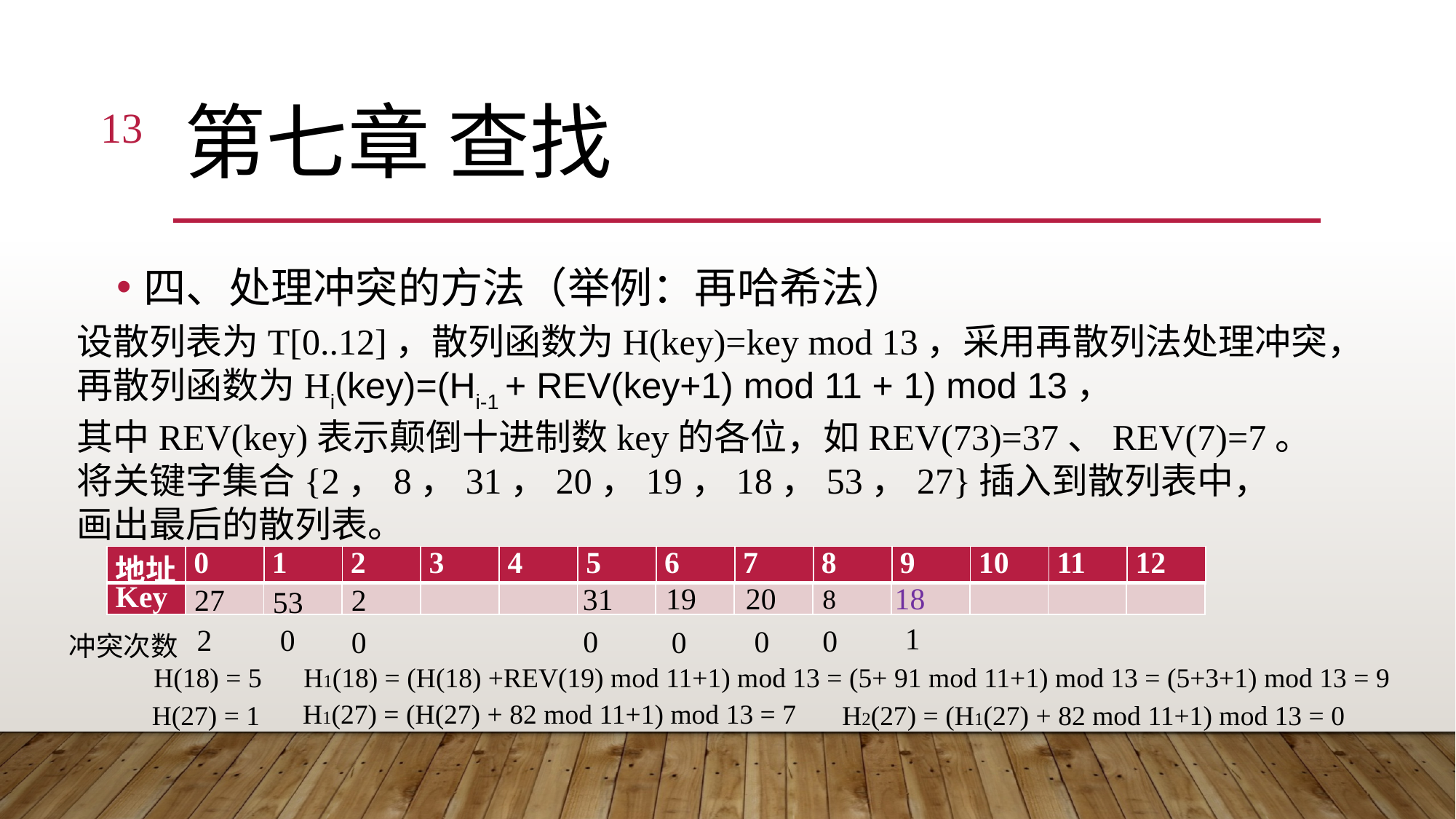

13
# 第七章 查找
四、处理冲突的方法（举例：再哈希法）
设散列表为T[0..12]，散列函数为H(key)=key mod 13，采用再散列法处理冲突，
再散列函数为Hi(key)=(Hi-1 + REV(key+1) mod 11 + 1) mod 13，
其中REV(key)表示颠倒十进制数key的各位，如REV(73)=37、REV(7)=7。
将关键字集合{2，8，31，20，19，18，53，27}插入到散列表中，
画出最后的散列表。
| 地址 | 0 | 1 | 2 | 3 | 4 | 5 | 6 | 7 | 8 | 9 | 10 | 11 | 12 |
| --- | --- | --- | --- | --- | --- | --- | --- | --- | --- | --- | --- | --- | --- |
|  |  |  |  |  |  |  |  |  |  |  |  |  |  |
| --- | --- | --- | --- | --- | --- | --- | --- | --- | --- | --- | --- | --- | --- |
| Key |  |  |  |  |  |  |  |  |  |  |  |  |  |
19
20
18
31
2
27
8
53
1
2
0
0
0
0
0
0
冲突次数
H(18) = 5
H1(18) = (H(18) +REV(19) mod 11+1) mod 13 = (5+ 91 mod 11+1) mod 13 = (5+3+1) mod 13 = 9
H1(27) = (H(27) + 82 mod 11+1) mod 13 = 7
H(27) = 1
H2(27) = (H1(27) + 82 mod 11+1) mod 13 = 0